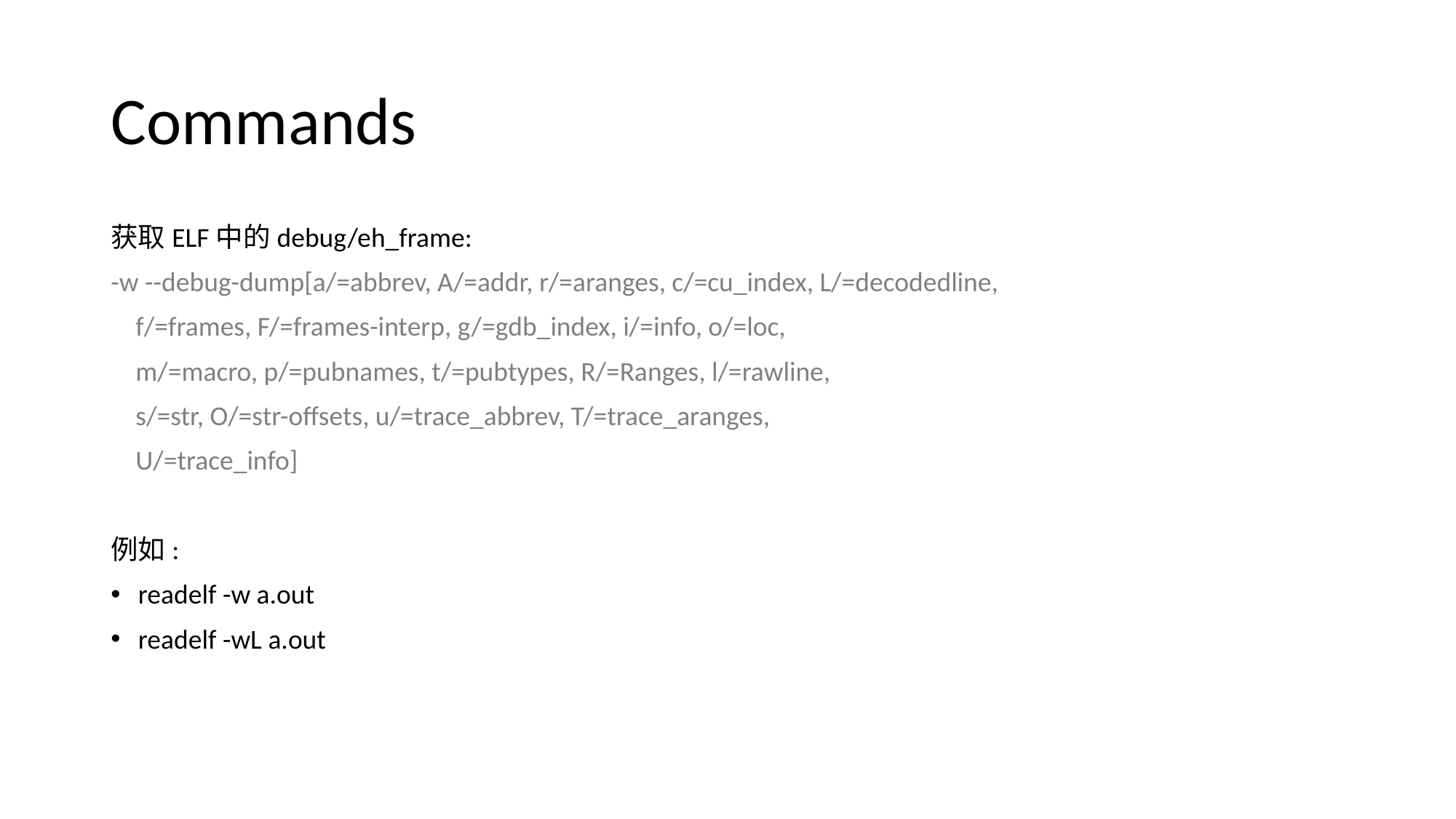

# Commands
获取ELF中的debug/eh_frame:
-w --debug-dump[a/=abbrev, A/=addr, r/=aranges, c/=cu_index, L/=decodedline,
    f/=frames, F/=frames-interp, g/=gdb_index, i/=info, o/=loc,
    m/=macro, p/=pubnames, t/=pubtypes, R/=Ranges, l/=rawline,
    s/=str, O/=str-offsets, u/=trace_abbrev, T/=trace_aranges,
    U/=trace_info]

例如:
readelf -w a.out
readelf -wL a.out